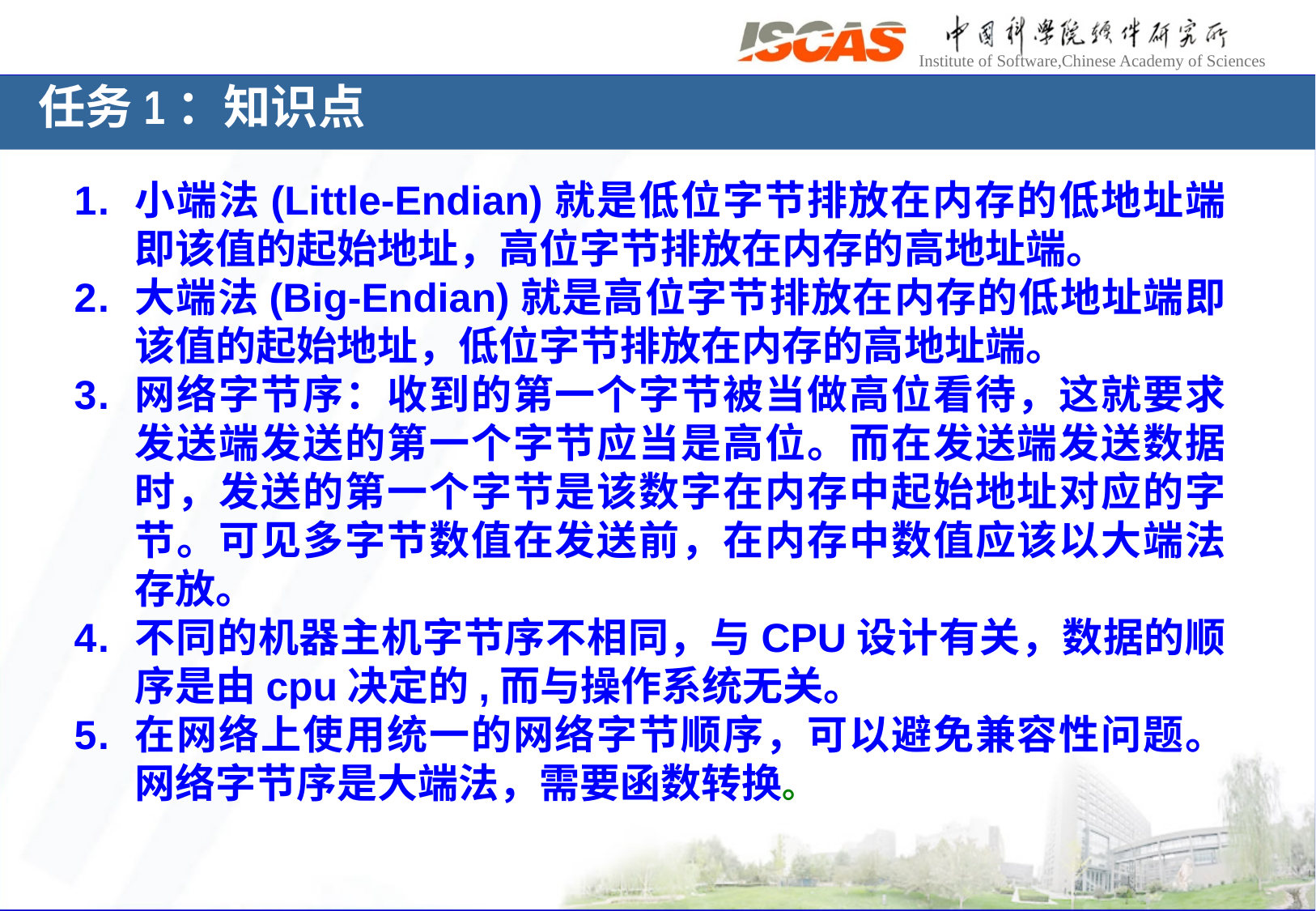

# 任务1：知识点
小端法(Little-Endian)就是低位字节排放在内存的低地址端即该值的起始地址，高位字节排放在内存的高地址端。
大端法(Big-Endian)就是高位字节排放在内存的低地址端即该值的起始地址，低位字节排放在内存的高地址端。
网络字节序：收到的第一个字节被当做高位看待，这就要求发送端发送的第一个字节应当是高位。而在发送端发送数据时，发送的第一个字节是该数字在内存中起始地址对应的字节。可见多字节数值在发送前，在内存中数值应该以大端法存放。
不同的机器主机字节序不相同，与CPU设计有关，数据的顺序是由cpu决定的,而与操作系统无关。
在网络上使用统一的网络字节顺序，可以避免兼容性问题。网络字节序是大端法，需要函数转换。